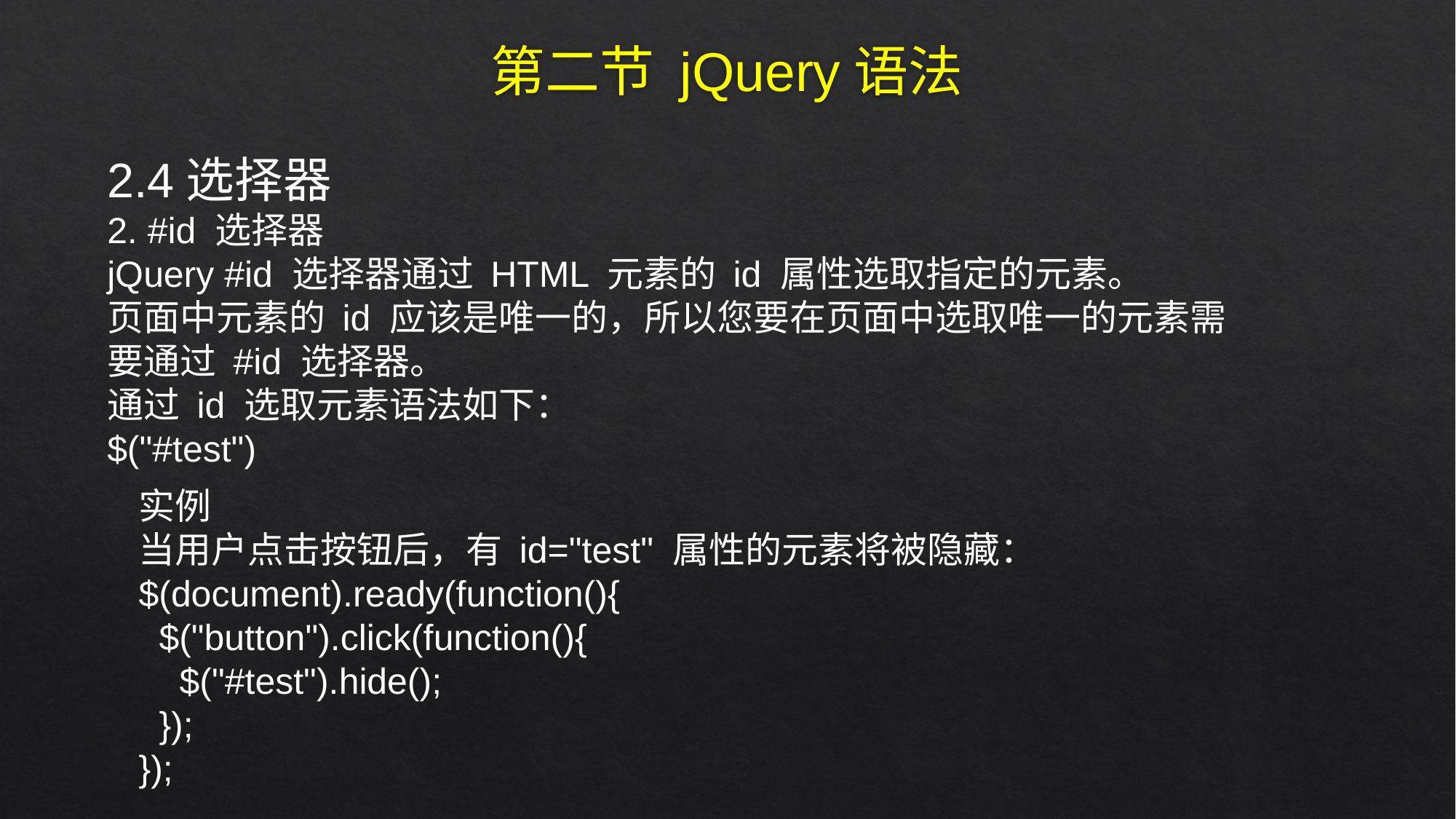

# 第二节 jQuery语法
2.4选择器
2. #id 选择器
jQuery #id 选择器通过 HTML 元素的 id 属性选取指定的元素。
页面中元素的 id 应该是唯一的，所以您要在页面中选取唯一的元素需要通过 #id 选择器。
通过 id 选取元素语法如下：
$("#test")

实例
当用户点击按钮后，有 id="test" 属性的元素将被隐藏：
$(document).ready(function(){
  $("button").click(function(){
    $("#test").hide();
  });
});